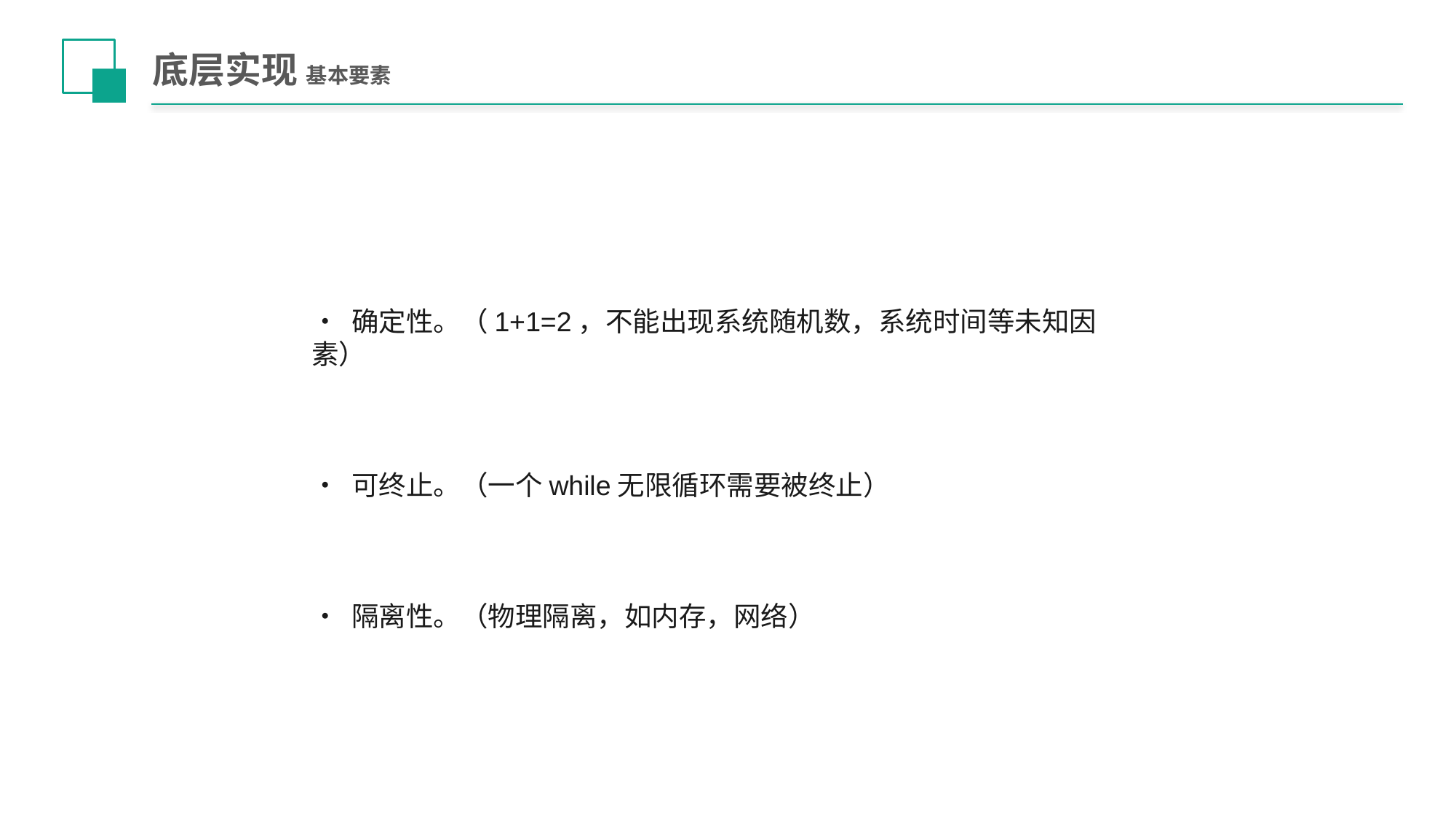

# 底层实现 基本要素
• 确定性。（1+1=2，不能出现系统随机数，系统时间等未知因素）

• 可终止。（一个while无限循环需要被终止）

• 隔离性。（物理隔离，如内存，网络）